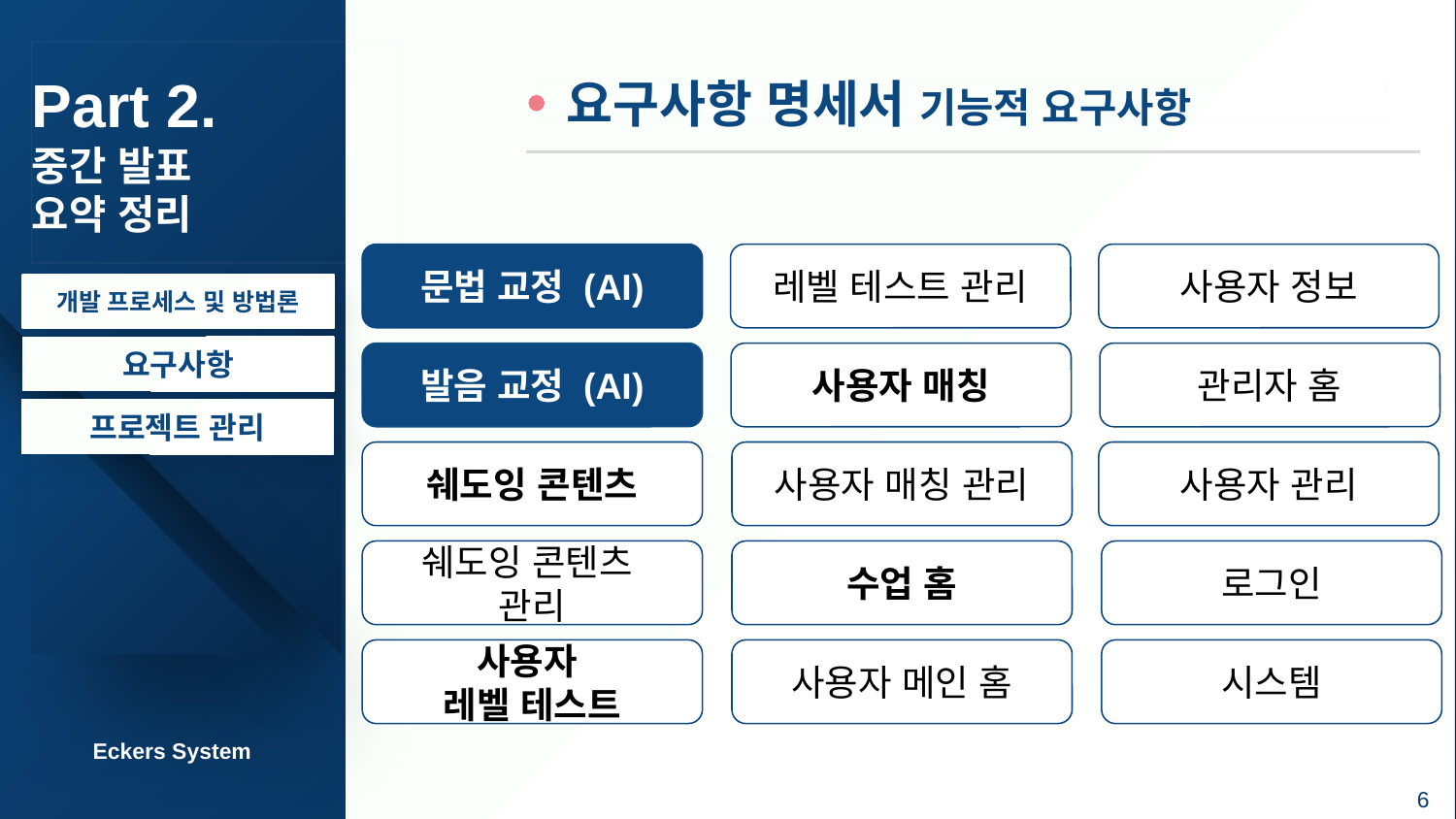

# Part 2.
중간 발표
요약 정리
 요구사항 명세서 기능적 요구사항

문법 교정 (AI)
레벨 테스트 관리
사용자 정보
개발 프로세스 및 방법론
요구사항
발음 교정 (AI)
관리자 홈
사용자 매칭
프로젝트 관리
사용자 관리
쉐도잉 콘텐츠
사용자 매칭 관리
로그인
쉐도잉 콘텐츠
관리
수업 홈
시스템
사용자
레벨 테스트
사용자 메인 홈
Eckers System
6